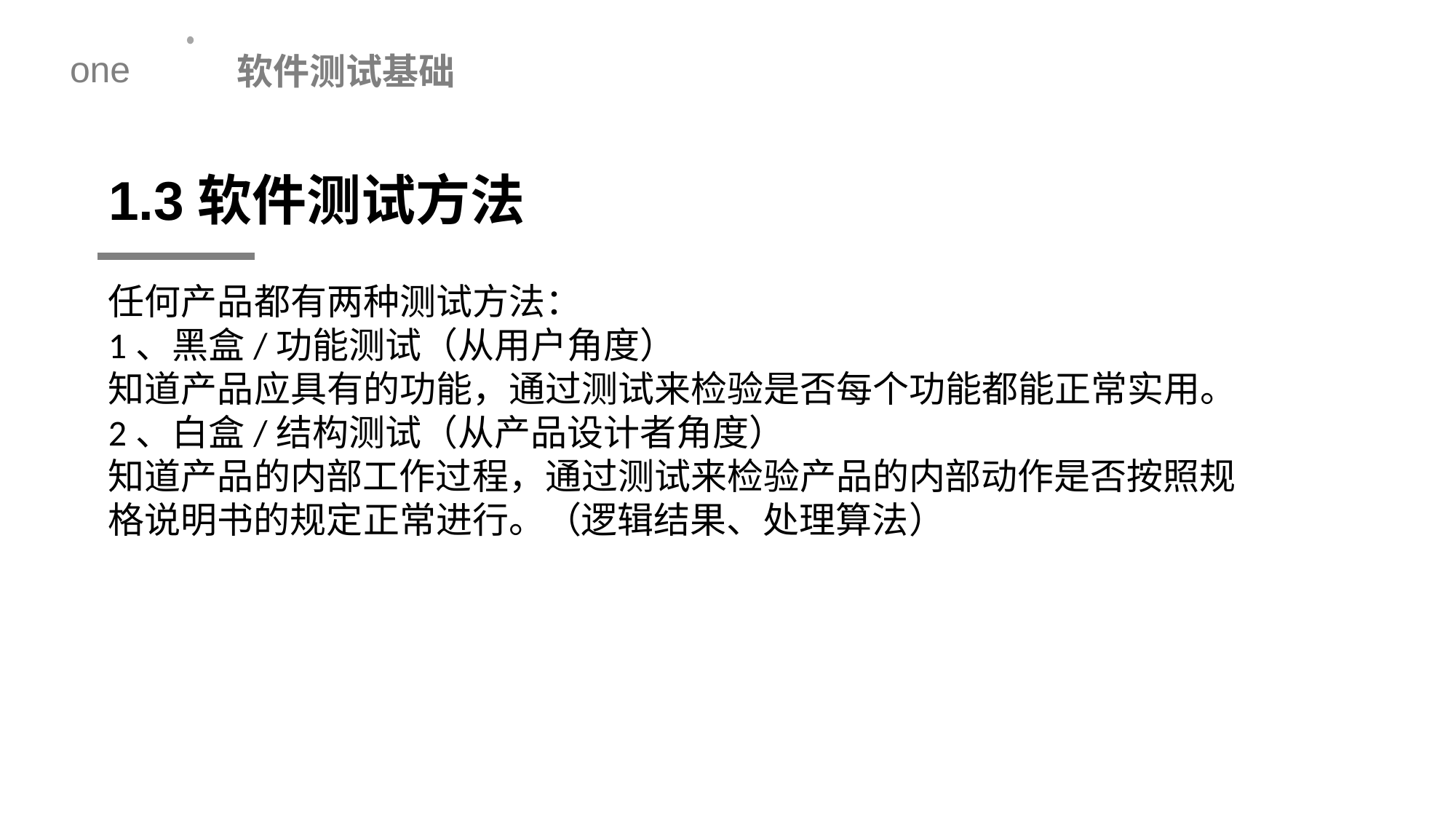

软件测试基础

one
1.3软件测试方法
任何产品都有两种测试方法：
1、黑盒/功能测试（从用户角度）
知道产品应具有的功能，通过测试来检验是否每个功能都能正常实用。
2、白盒/结构测试（从产品设计者角度）
知道产品的内部工作过程，通过测试来检验产品的内部动作是否按照规格说明书的规定正常进行。（逻辑结果、处理算法）